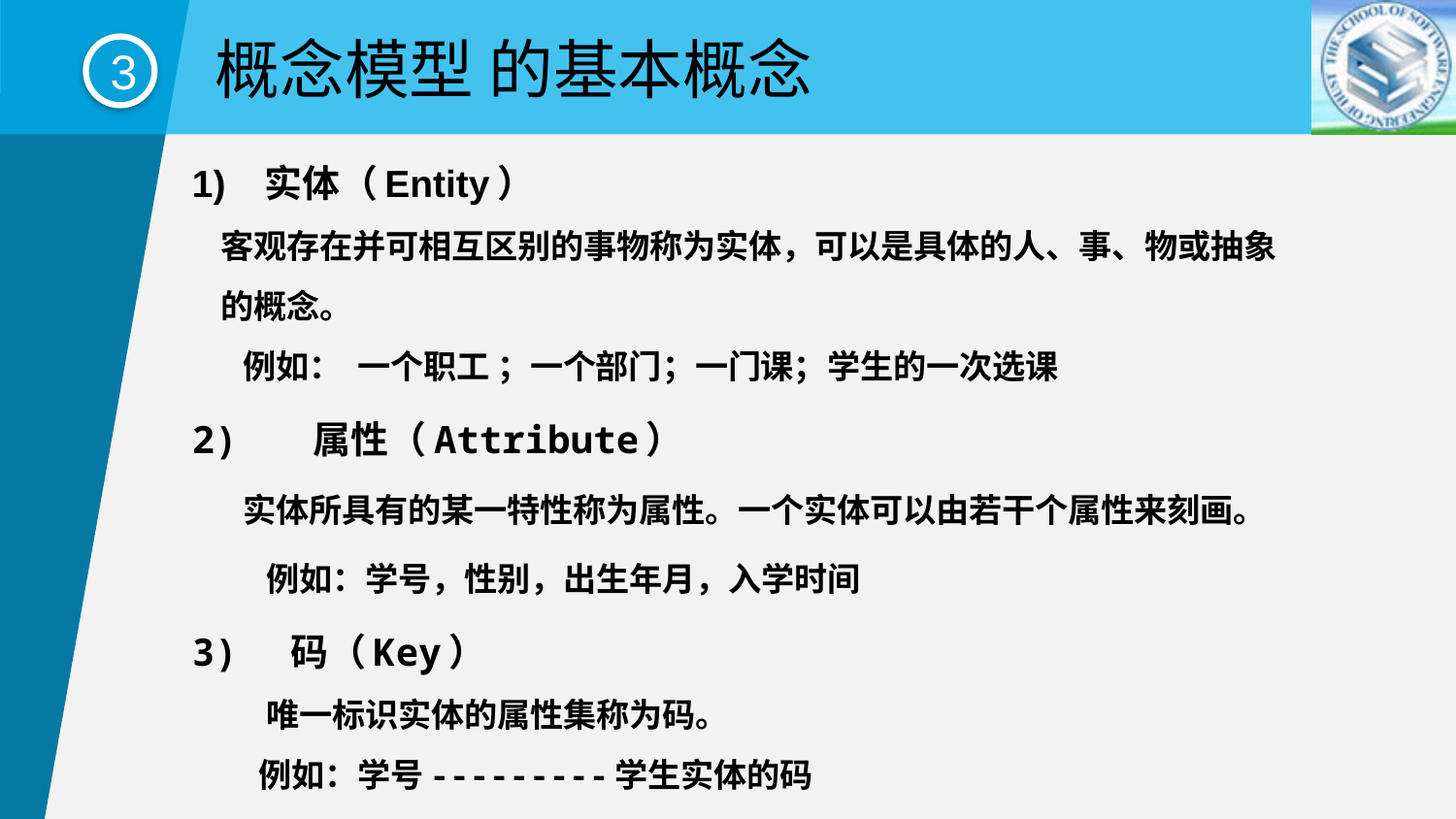

概念模型 的基本概念
3
1)   实体（Entity）
   客观存在并可相互区别的事物称为实体，可以是具体的人、事、物或抽象
   的概念。
      例如：  一个职工 ；一个部门；一门课；学生的一次选课
2)   属性（Attribute）
      实体所具有的某一特性称为属性。一个实体可以由若干个属性来刻画。
         例如：学号，性别，出生年月，入学时间
3)  码（Key）
         唯一标识实体的属性集称为码。
        例如：学号---------学生实体的码